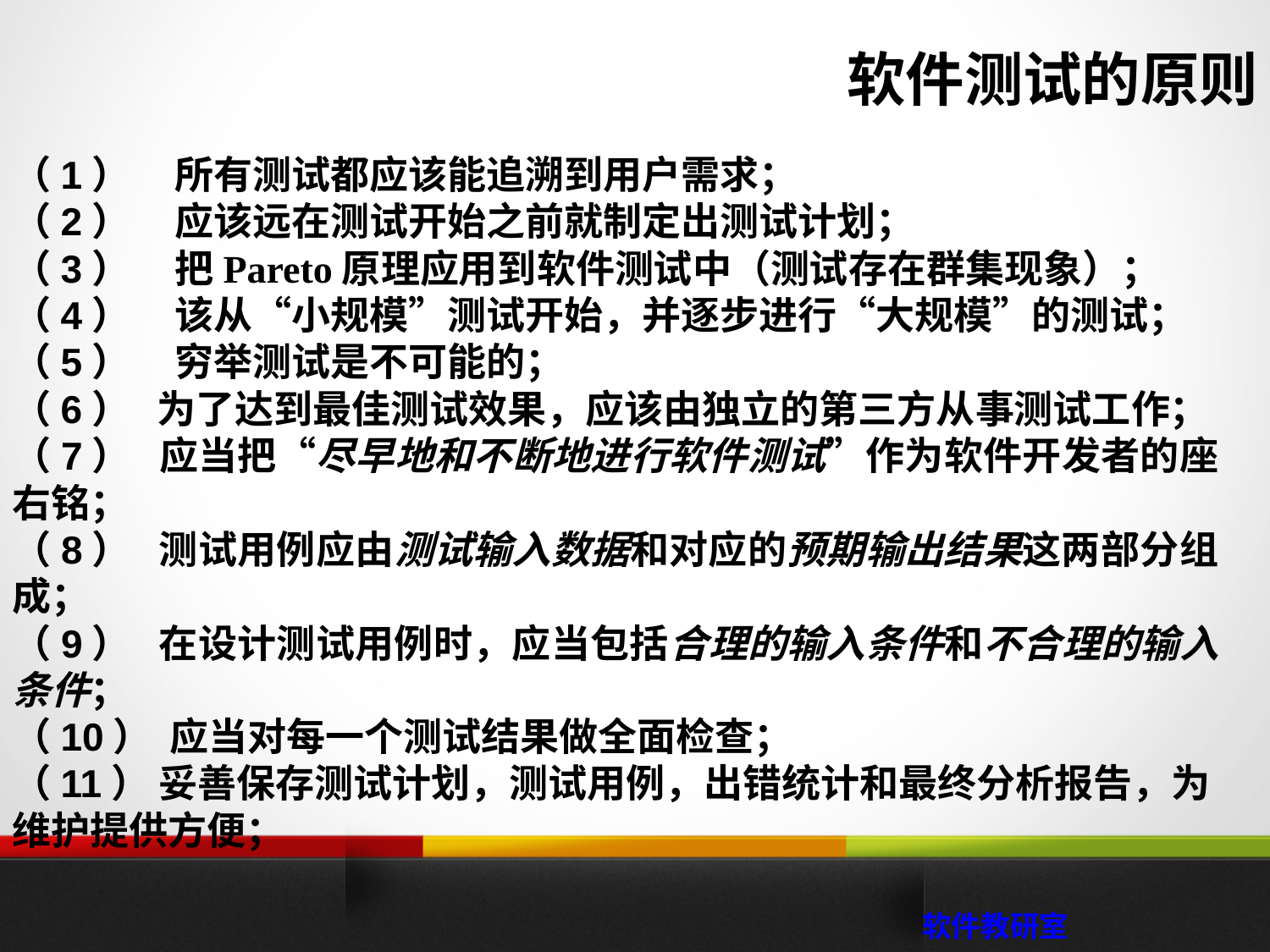

软件测试的原则
（1）     所有测试都应该能追溯到用户需求；
（2）     应该远在测试开始之前就制定出测试计划；
（3）     把Pareto原理应用到软件测试中（测试存在群集现象）；
（4）     该从“小规模”测试开始，并逐步进行“大规模”的测试；
（5）     穷举测试是不可能的；
（6）   为了达到最佳测试效果，应该由独立的第三方从事测试工作；
（7）   应当把“尽早地和不断地进行软件测试”作为软件开发者的座右铭；
（8）   测试用例应由测试输入数据和对应的预期输出结果这两部分组成；
（9）   在设计测试用例时，应当包括合理的输入条件和不合理的输入条件；
（10）  应当对每一个测试结果做全面检查；
（11） 妥善保存测试计划，测试用例，出错统计和最终分析报告，为维护提供方便；

                                     软件教研室